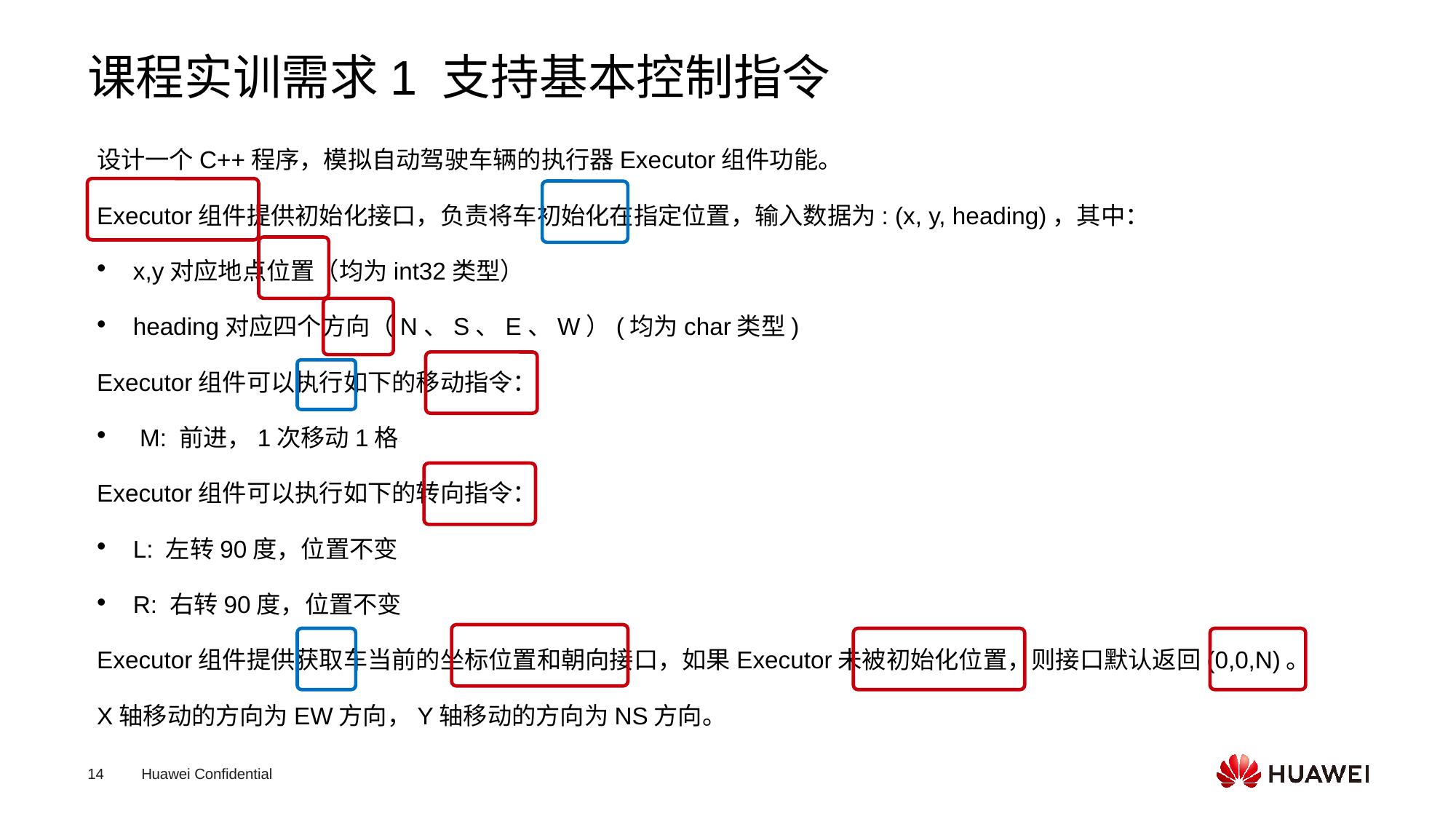

# 课程实训需求1 支持基本控制指令
设计一个C++程序，模拟自动驾驶车辆的执行器Executor组件功能。
Executor组件提供初始化接口，负责将车初始化在指定位置，输入数据为: (x, y, heading)，其中：
x,y对应地点位置（均为int32类型）
heading对应四个方向（N、S、E、W）(均为char类型)
Executor组件可以执行如下的移动指令：
 M: 前进，1次移动1格
Executor组件可以执行如下的转向指令：
L: 左转90度，位置不变
R: 右转90度，位置不变
Executor组件提供获取车当前的坐标位置和朝向接口，如果Executor未被初始化位置，则接口默认返回(0,0,N)。
X轴移动的方向为EW方向，Y轴移动的方向为NS方向。